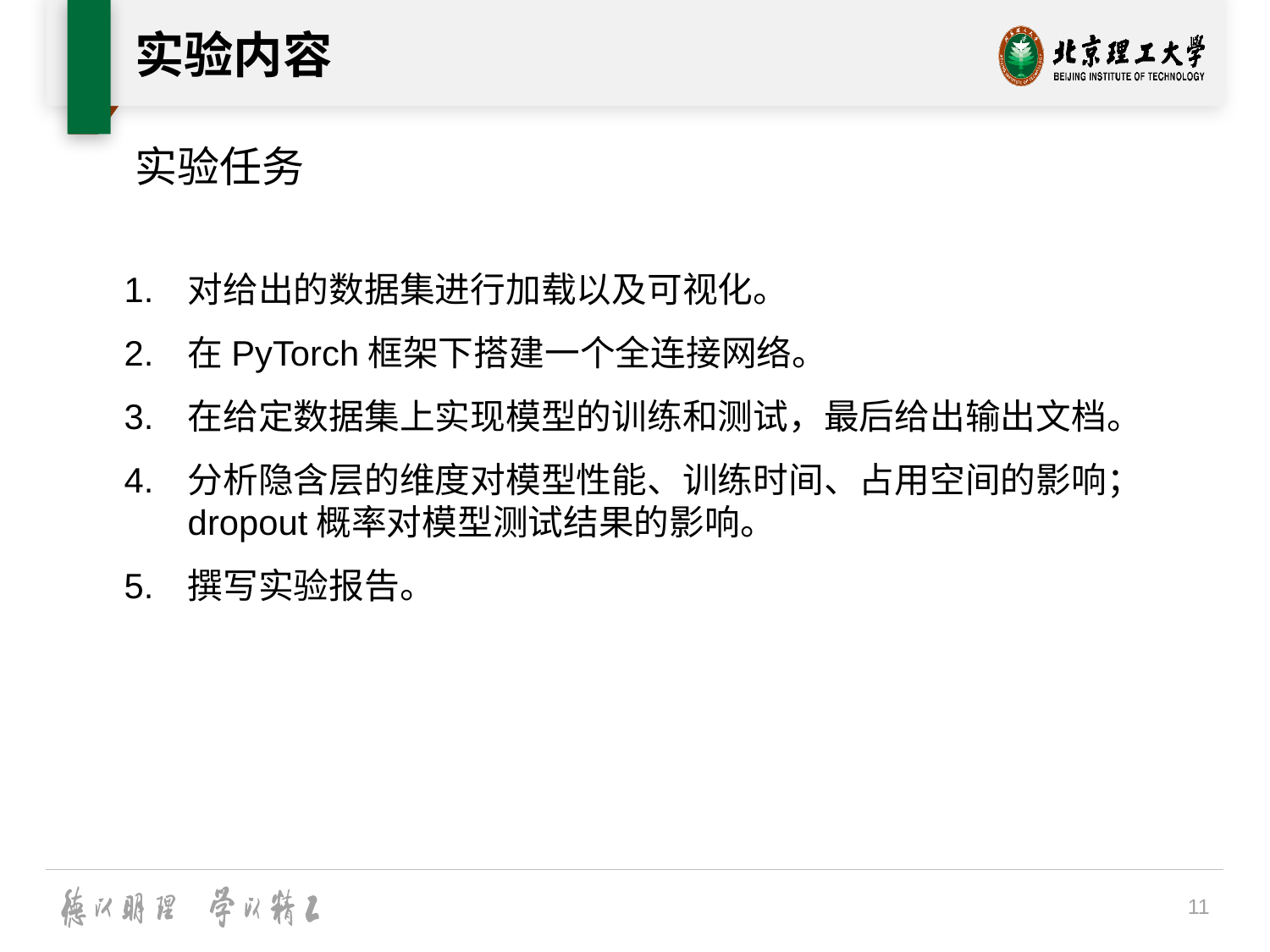

# 实验内容
实验任务
对给出的数据集进行加载以及可视化。
在PyTorch框架下搭建一个全连接网络。
在给定数据集上实现模型的训练和测试，最后给出输出文档。
分析隐含层的维度对模型性能、训练时间、占用空间的影响；dropout概率对模型测试结果的影响。
撰写实验报告。